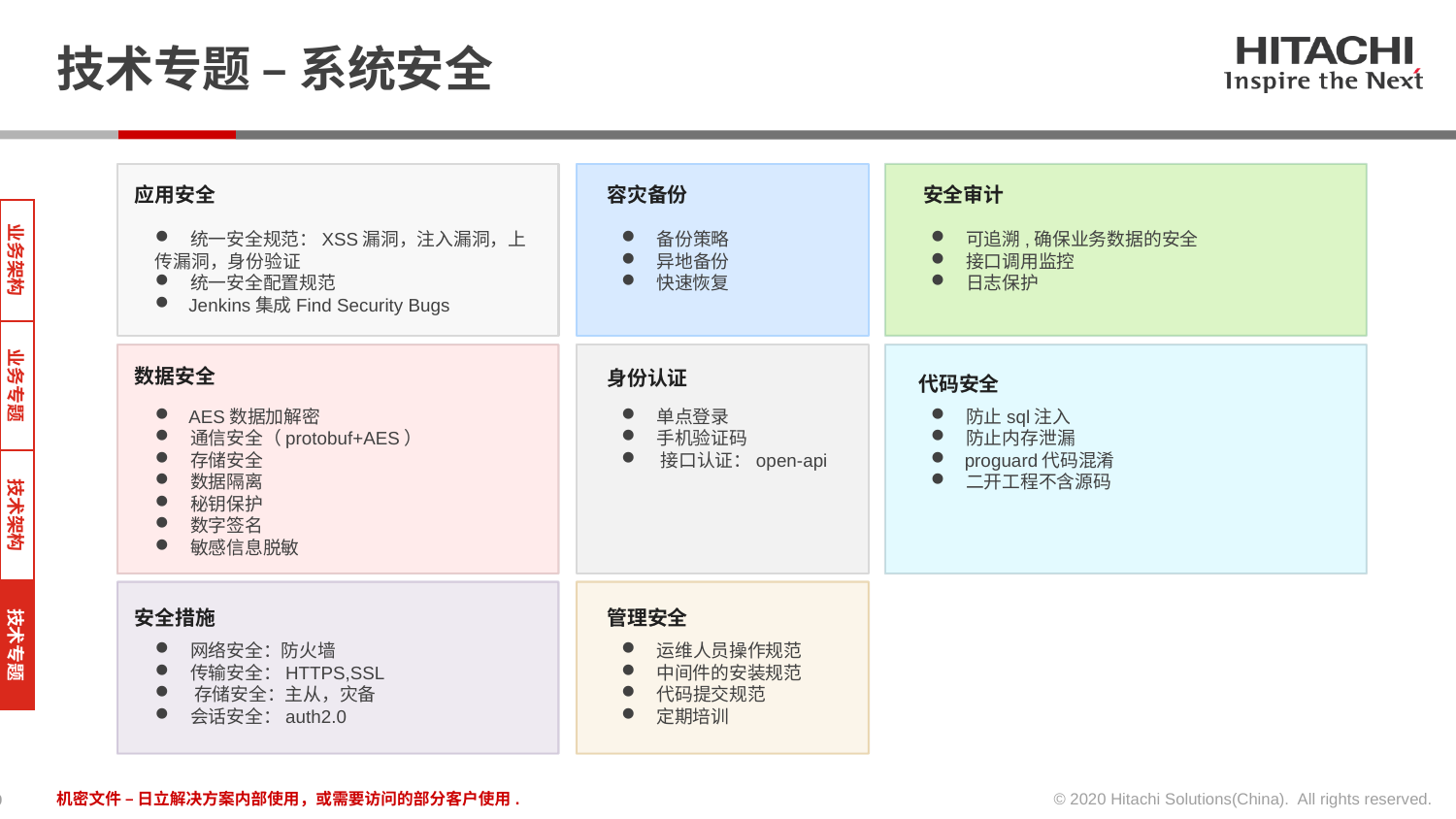

# 技术专题 – 系统安全

应用安全
容灾备份
安全审计
   统一安全规范：XSS漏洞，注入漏洞，上传漏洞，身份验证
   统一安全配置规范
   Jenkins集成Find Security Bugs
   备份策略
   异地备份
   快速恢复
   可追溯,确保业务数据的安全
   接口调用监控
   日志保护

业务架构

数据安全
身份认证
代码安全
业务专题
   AES数据加解密
   通信安全（protobuf+AES）
   存储安全
   数据隔离
   秘钥保护
   数字签名
   敏感信息脱敏
   单点登录
   手机验证码
    接口认证：open-api

   防止sql注入
   防止内存泄漏
   proguard代码混淆
   二开工程不含源码

技术架构

安全措施
管理安全
技术专题
   网络安全：防火墙
   传输安全：HTTPS,SSL
    存储安全：主从，灾备
   会话安全：auth2.0
   运维人员操作规范
   中间件的安装规范
   代码提交规范
   定期培训